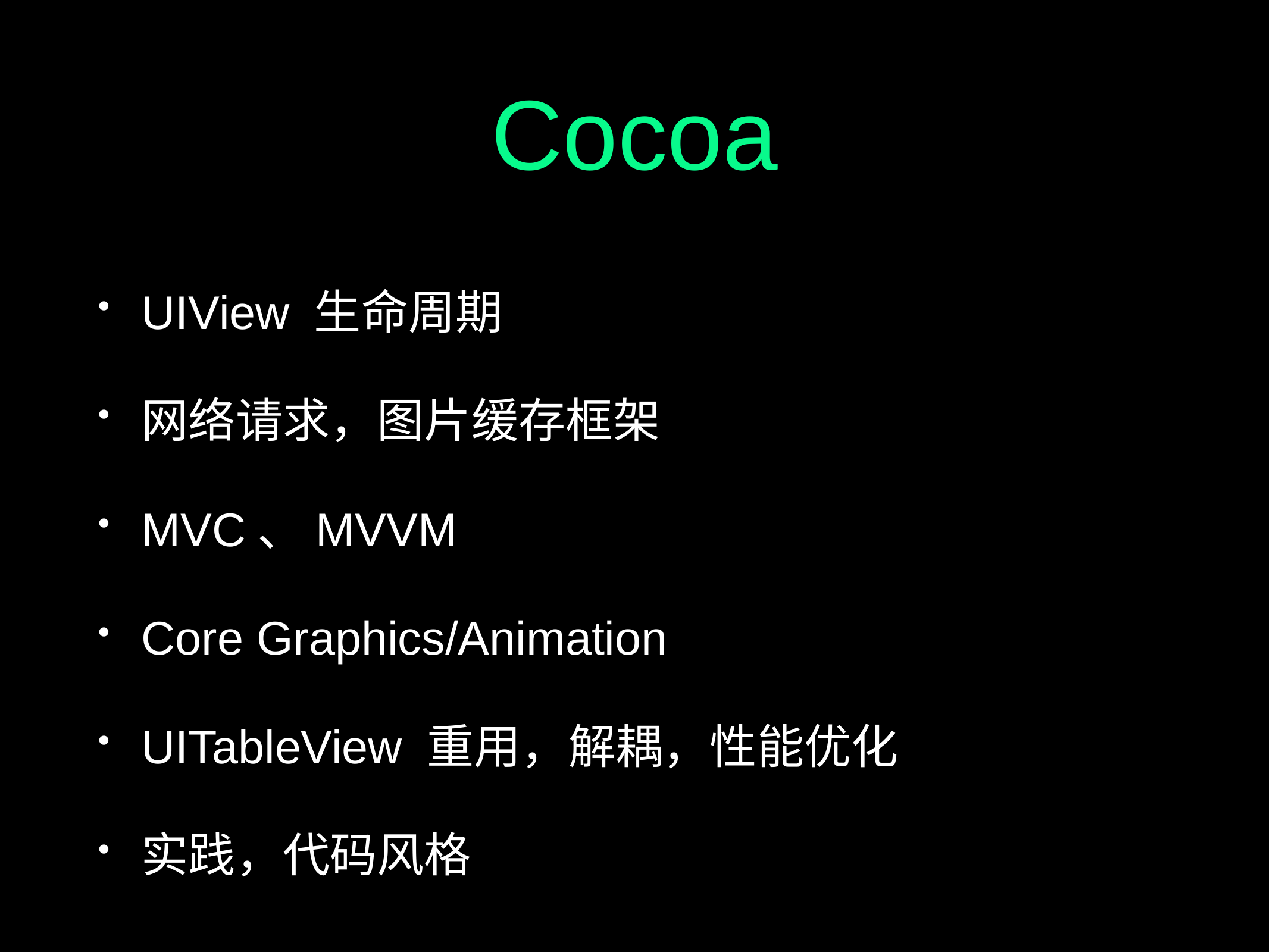

# Cocoa
UIView 生命周期
网络请求，图片缓存框架
MVC、MVVM
Core Graphics/Animation
UITableView 重用，解耦，性能优化
实践，代码风格